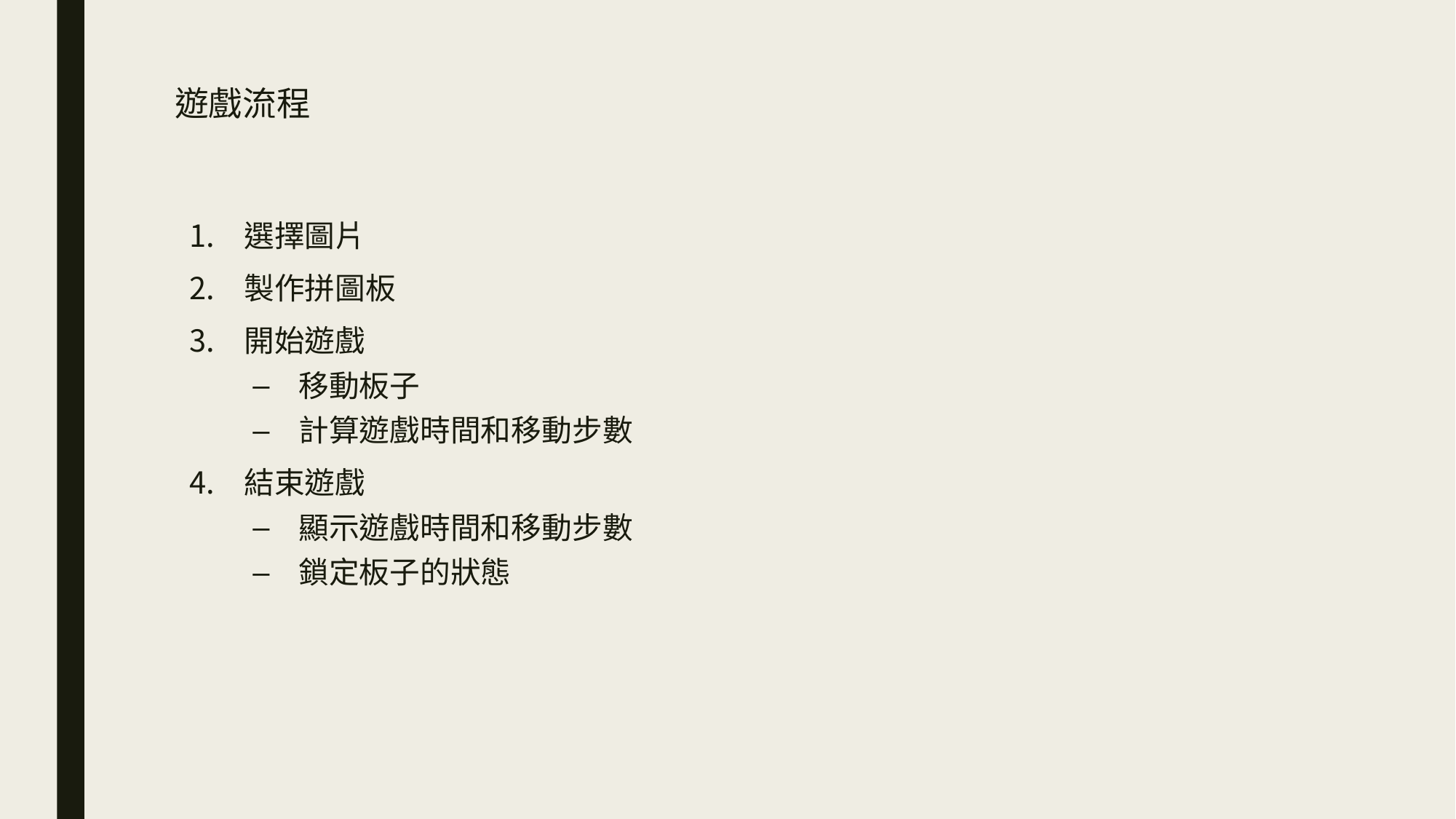

# 遊戲流程
選擇圖片
製作拼圖板
開始遊戲
移動板子
計算遊戲時間和移動步數
結束遊戲
顯示遊戲時間和移動步數
鎖定板子的狀態